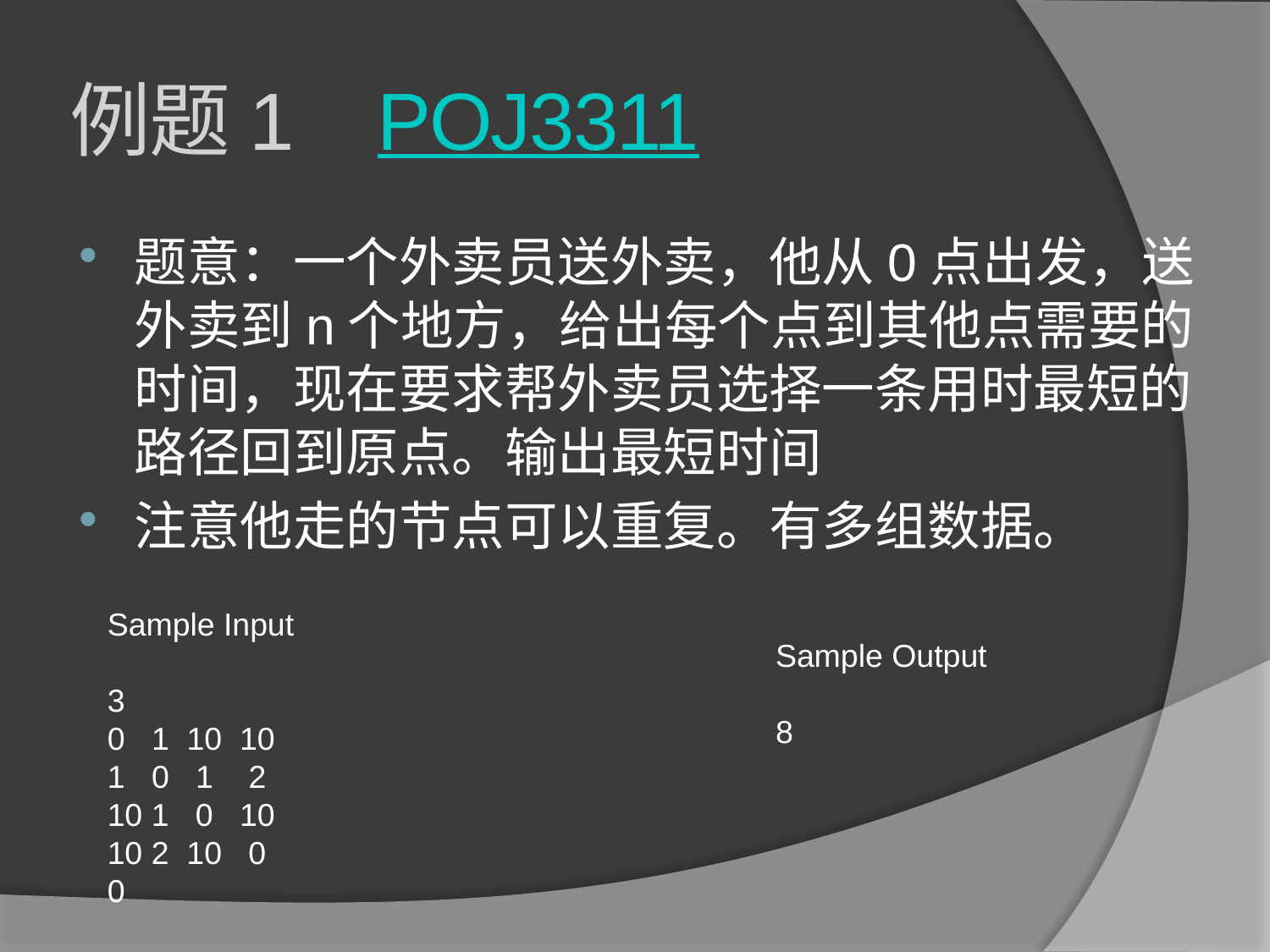

例题1    POJ3311
题意：一个外卖员送外卖，他从0点出发，送外卖到n个地方，给出每个点到其他点需要的时间，现在要求帮外卖员选择一条用时最短的路径回到原点。输出最短时间
注意他走的节点可以重复。有多组数据。

Sample Input

3
0   1  10  10
1   0   1    2
10 1   0   10
10 2  10   0
0
Sample Output

8